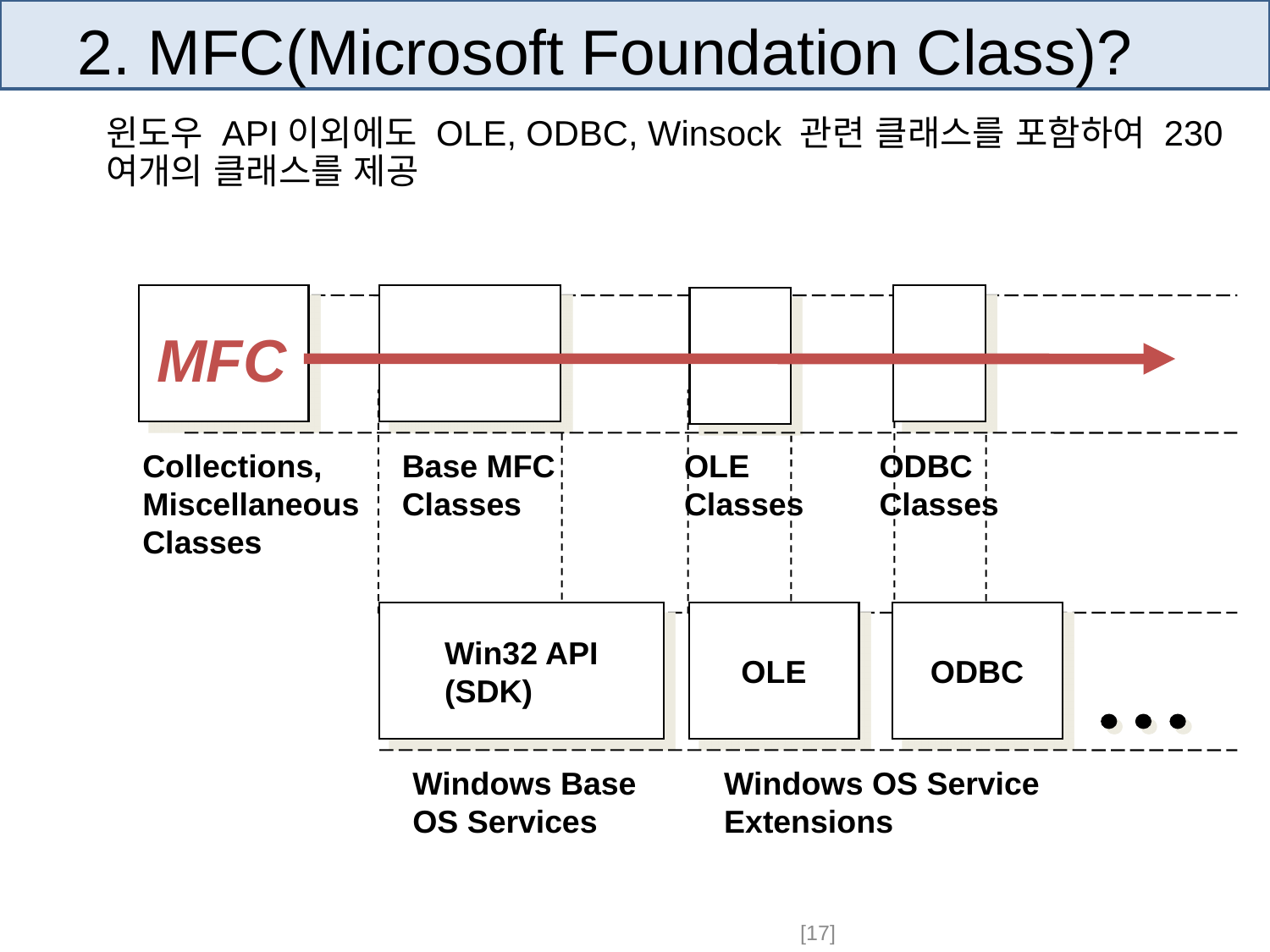

# 2. MFC(Microsoft Foundation Class)?
윈도우 API이외에도 OLE, ODBC, Winsock 관련 클래스를 포함하여 230여개의 클래스를 제공

MFC

Collections,
Miscellaneous
Classes
Base MFC
Classes
OLE
Classes
ODBC
Classes

Win32 API
(SDK)

OLE

ODBC

Windows Base
OS Services
Windows OS Service
Extensions
[17]